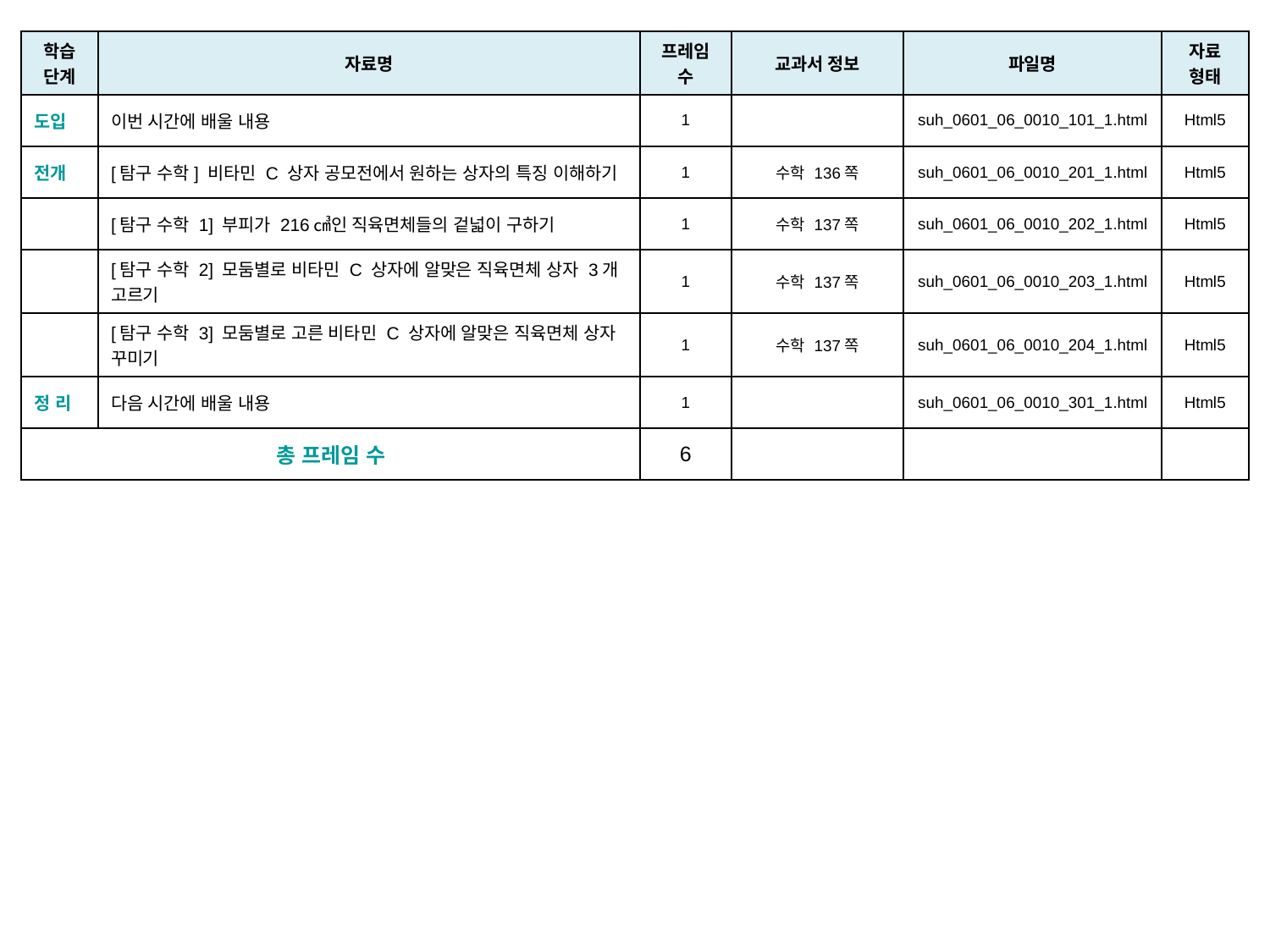

| 학습 단계 | 자료명 | 프레임 수 | 교과서 정보 | 파일명 | 자료 형태 |
| --- | --- | --- | --- | --- | --- |
| 도입 | 이번 시간에 배울 내용 | 1 |  | suh\_0601\_06\_0010\_101\_1.html | Html5 |
| 전개 | [탐구 수학] 비타민 C 상자 공모전에서 원하는 상자의 특징 이해하기 | 1 | 수학 136쪽 | suh\_0601\_06\_0010\_201\_1.html | Html5 |
|  | [탐구 수학 1] 부피가 216㎤인 직육면체들의 겉넓이 구하기 | 1 | 수학 137쪽 | suh\_0601\_06\_0010\_202\_1.html | Html5 |
|  | [탐구 수학 2] 모둠별로 비타민 C 상자에 알맞은 직육면체 상자 3개 고르기 | 1 | 수학 137쪽 | suh\_0601\_06\_0010\_203\_1.html | Html5 |
|  | [탐구 수학 3] 모둠별로 고른 비타민 C 상자에 알맞은 직육면체 상자 꾸미기 | 1 | 수학 137쪽 | suh\_0601\_06\_0010\_204\_1.html | Html5 |
| 정 리 | 다음 시간에 배울 내용 | 1 |  | suh\_0601\_06\_0010\_301\_1.html | Html5 |
| 총 프레임 수 |  | 6 |  |  |  |